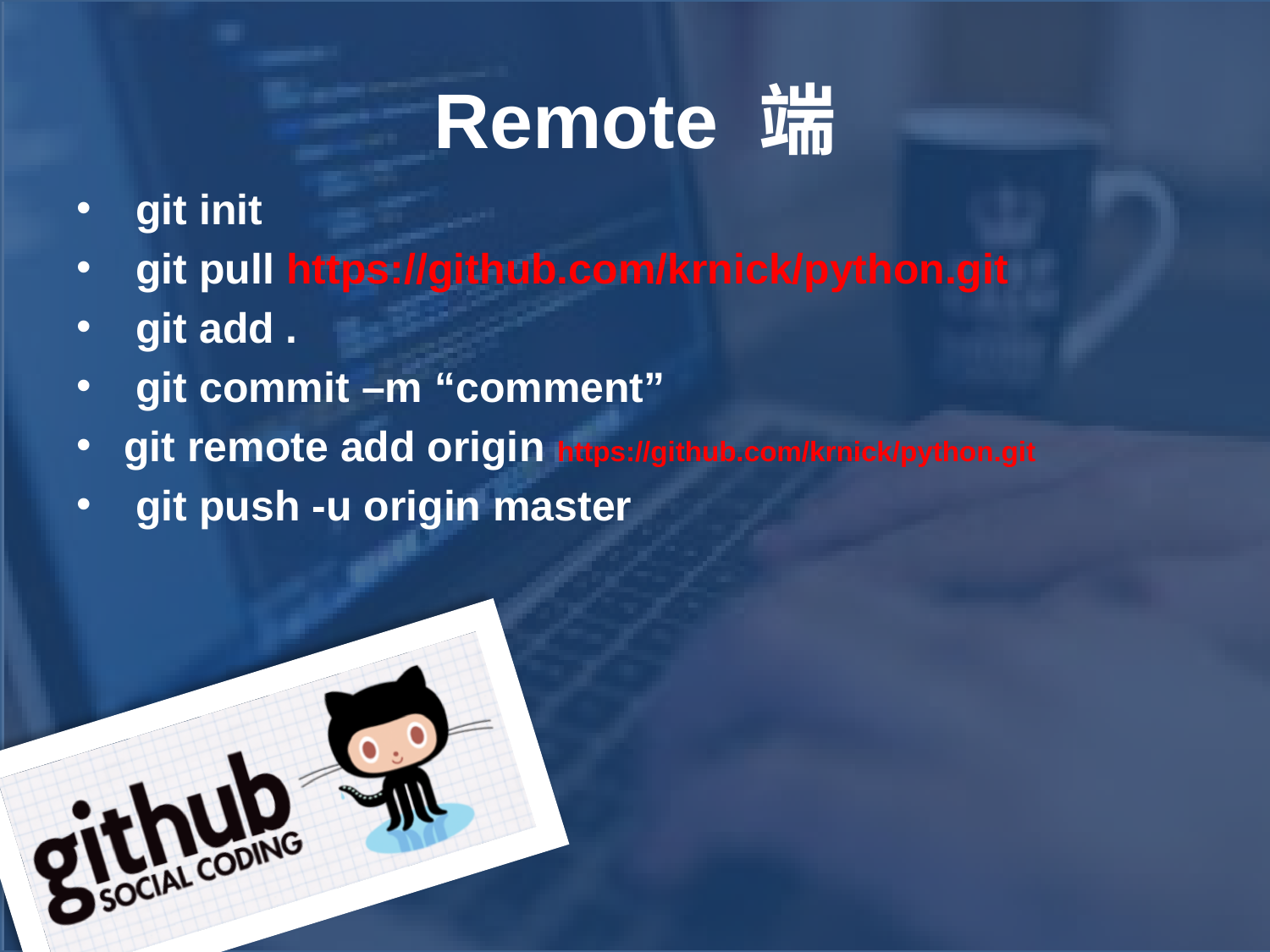

# Remote 端
 git init
 git pull https://github.com/krnick/python.git
 git add .
 git commit –m “comment”
git remote add origin https://github.com/krnick/python.git
 git push -u origin master